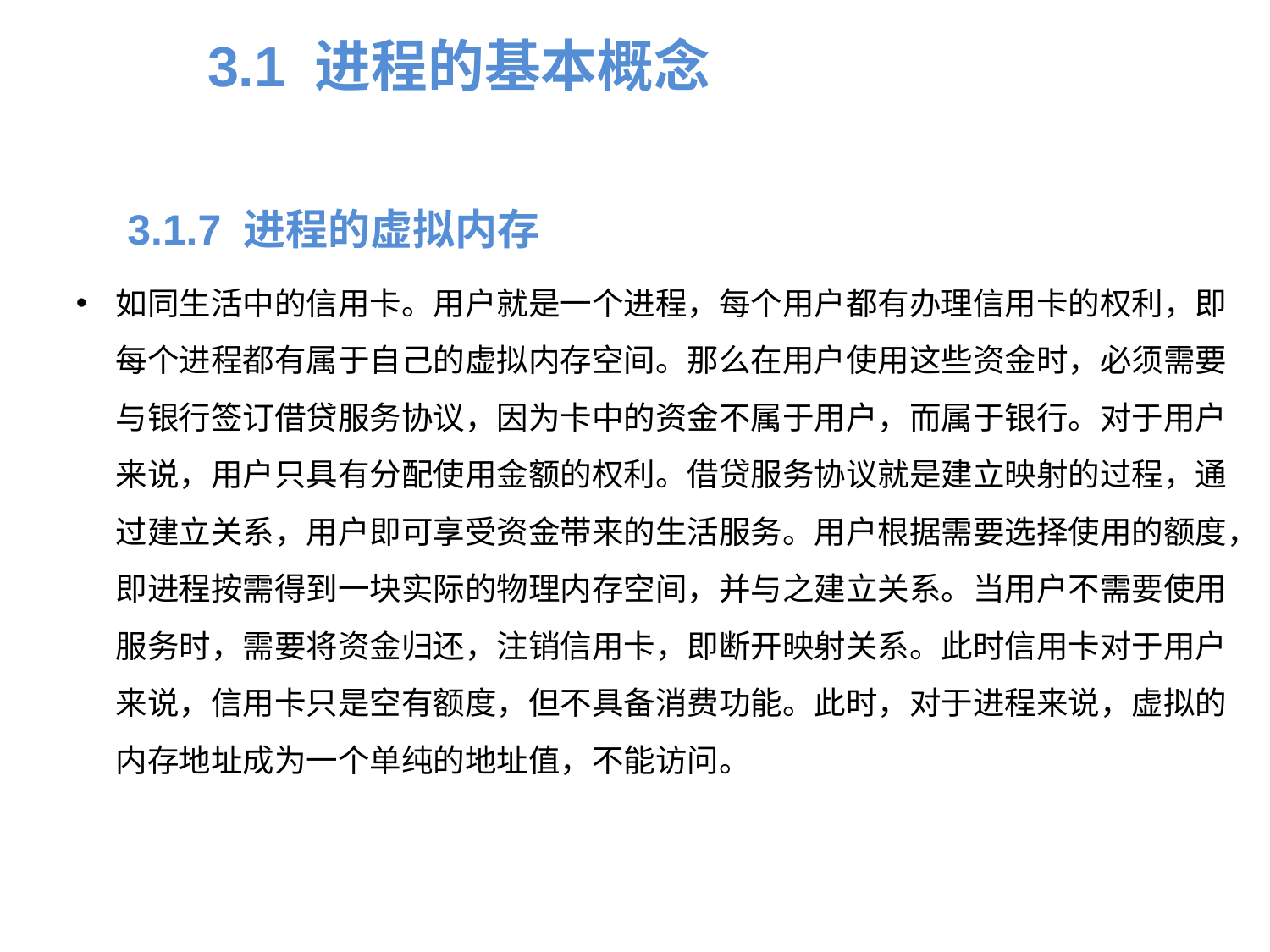

3.1 进程的基本概念
3.1.7 进程的虚拟内存
如同生活中的信用卡。用户就是一个进程，每个用户都有办理信用卡的权利，即每个进程都有属于自己的虚拟内存空间。那么在用户使用这些资金时，必须需要与银行签订借贷服务协议，因为卡中的资金不属于用户，而属于银行。对于用户来说，用户只具有分配使用金额的权利。借贷服务协议就是建立映射的过程，通过建立关系，用户即可享受资金带来的生活服务。用户根据需要选择使用的额度，即进程按需得到一块实际的物理内存空间，并与之建立关系。当用户不需要使用服务时，需要将资金归还，注销信用卡，即断开映射关系。此时信用卡对于用户来说，信用卡只是空有额度，但不具备消费功能。此时，对于进程来说，虚拟的内存地址成为一个单纯的地址值，不能访问。